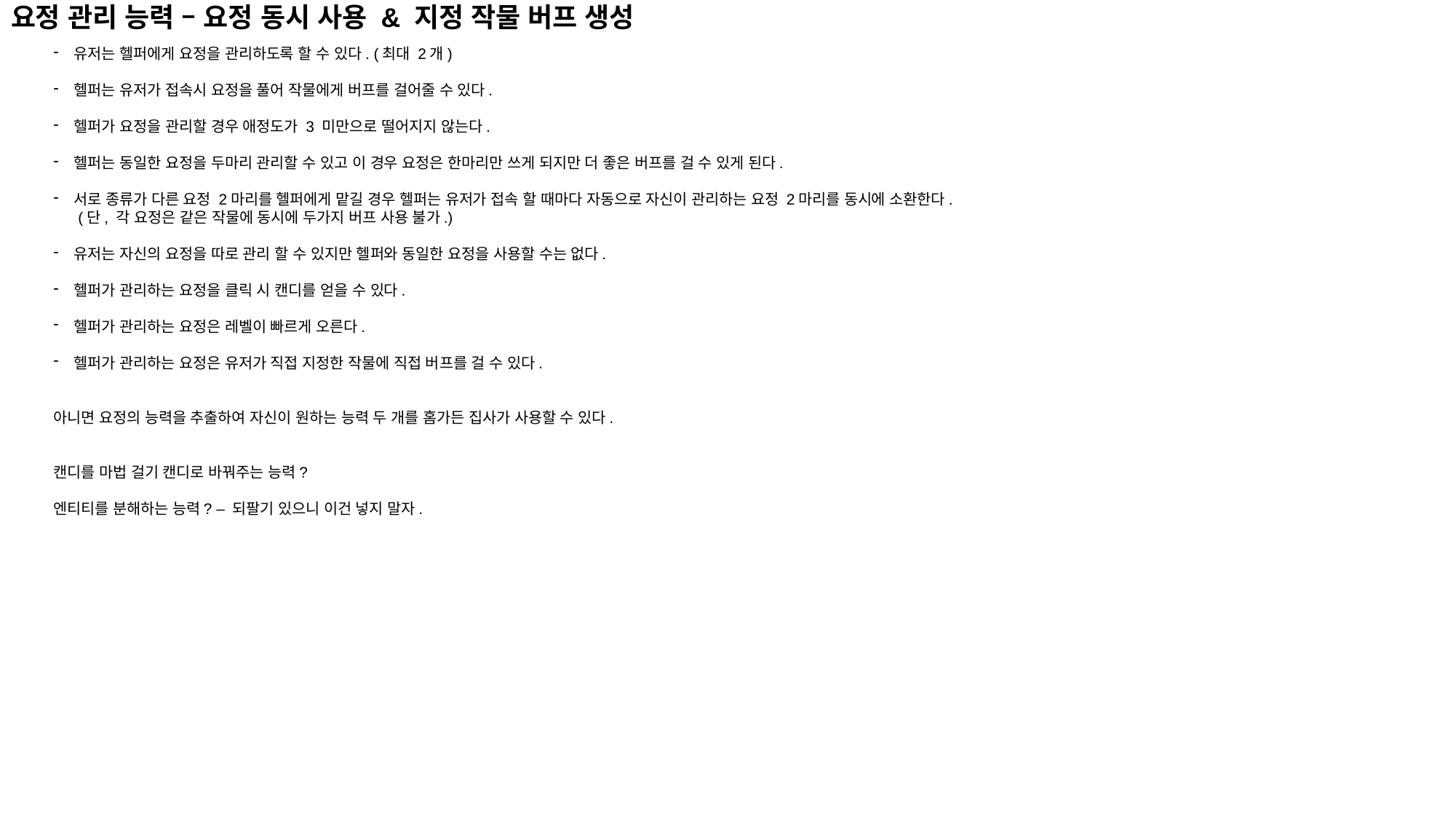

# 요정 관리 능력 – 요정 동시 사용 & 지정 작물 버프 생성
유저는 헬퍼에게 요정을 관리하도록 할 수 있다. (최대 2개)

헬퍼는 유저가 접속시 요정을 풀어 작물에게 버프를 걸어줄 수 있다.

헬퍼가 요정을 관리할 경우 애정도가 3 미만으로 떨어지지 않는다.

헬퍼는 동일한 요정을 두마리 관리할 수 있고 이 경우 요정은 한마리만 쓰게 되지만 더 좋은 버프를 걸 수 있게 된다.

서로 종류가 다른 요정 2마리를 헬퍼에게 맡길 경우 헬퍼는 유저가 접속 할 때마다 자동으로 자신이 관리하는 요정 2마리를 동시에 소환한다.
 (단, 각 요정은 같은 작물에 동시에 두가지 버프 사용 불가.)

유저는 자신의 요정을 따로 관리 할 수 있지만 헬퍼와 동일한 요정을 사용할 수는 없다.

헬퍼가 관리하는 요정을 클릭 시 캔디를 얻을 수 있다.

헬퍼가 관리하는 요정은 레벨이 빠르게 오른다.

헬퍼가 관리하는 요정은 유저가 직접 지정한 작물에 직접 버프를 걸 수 있다.

아니면 요정의 능력을 추출하여 자신이 원하는 능력 두 개를 홈가든 집사가 사용할 수 있다.

캔디를 마법 걸기 캔디로 바꿔주는 능력?

엔티티를 분해하는 능력? – 되팔기 있으니 이건 넣지 말자.